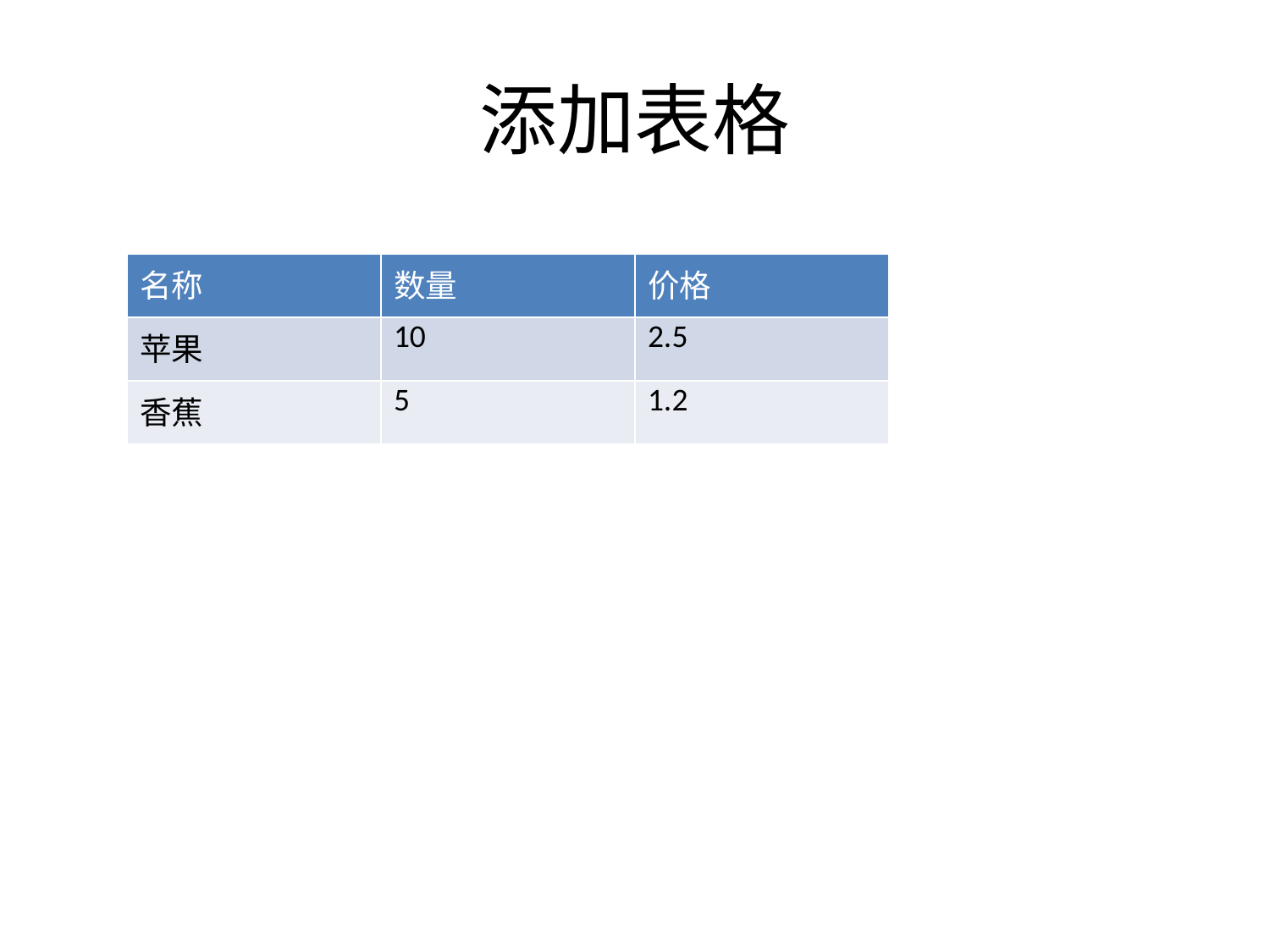

# 添加表格
| 名称 | 数量 | 价格 |
| --- | --- | --- |
| 苹果 | 10 | 2.5 |
| 香蕉 | 5 | 1.2 |